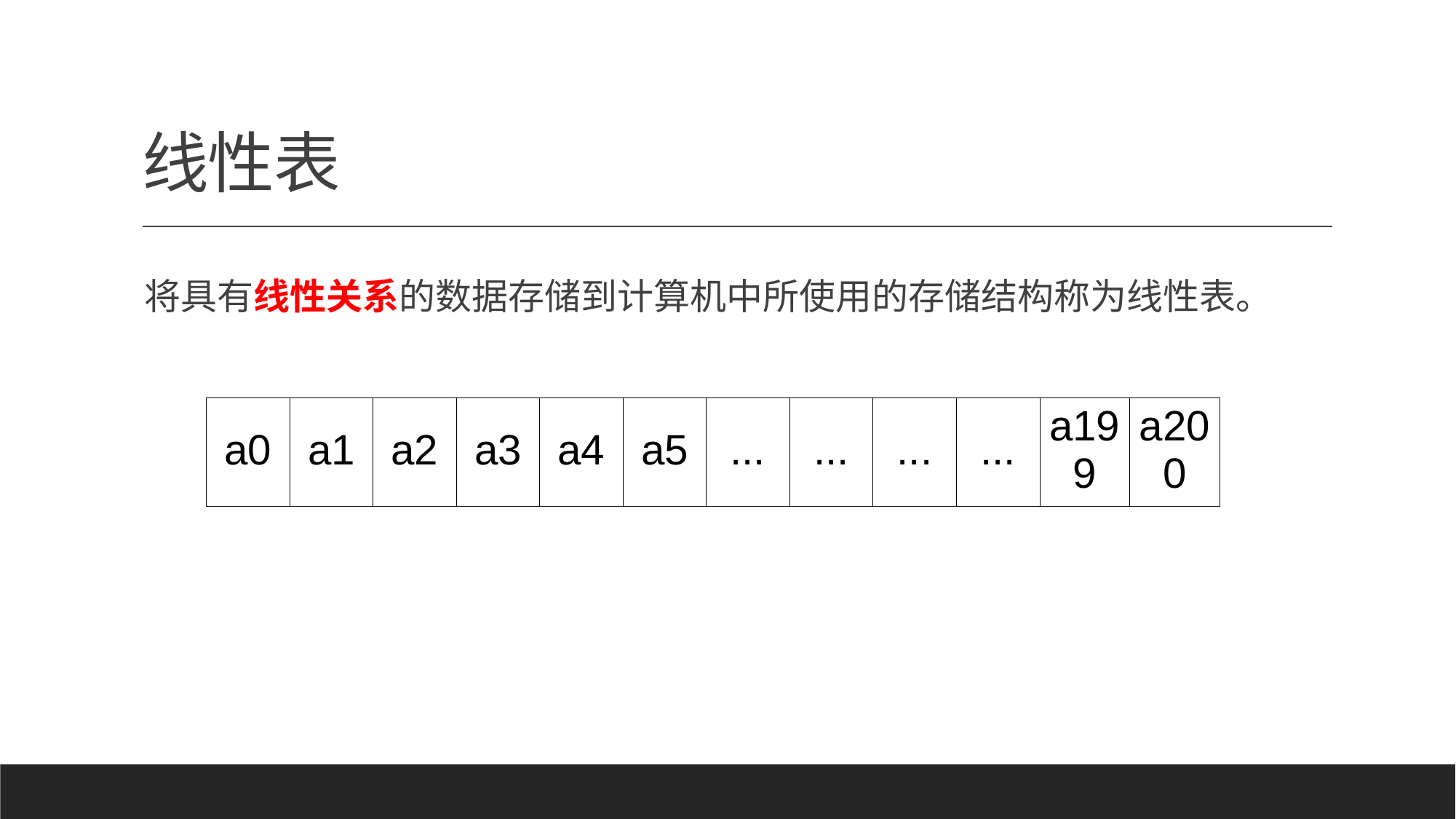

# 线性表
将具有线性关系的数据存储到计算机中所使用的存储结构称为线性表。

| a0 | a1 | a2 | a3 | a4 | a5 | ... | ... | ... | ... | a199 | a200 |
| --- | --- | --- | --- | --- | --- | --- | --- | --- | --- | --- | --- |